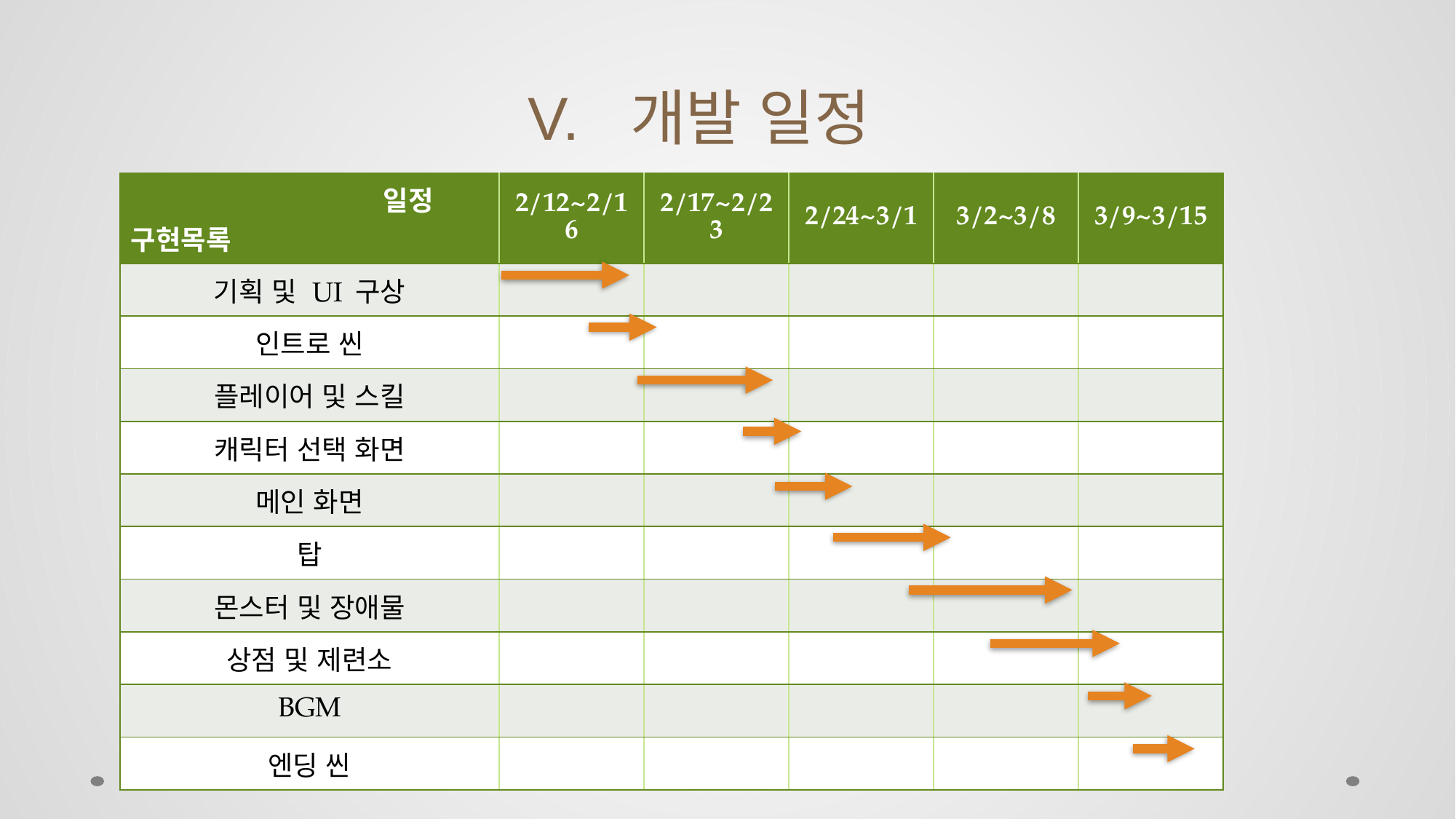

# 개발 일정
| 일정 구현목록 | 2/12~2/16 | 2/17~2/23 | 2/24~3/1 | 3/2~3/8 | 3/9~3/15 |
| --- | --- | --- | --- | --- | --- |
| 기획 및 UI 구상 |  |  |  |  |  |
| 인트로 씬 |  |  |  |  |  |
| 플레이어 및 스킬 |  |  |  |  |  |
| 캐릭터 선택 화면 |  |  |  |  |  |
| 메인 화면 |  |  |  |  |  |
| 탑 |  |  |  |  |  |
| 몬스터 및 장애물 |  |  |  |  |  |
| 상점 및 제련소 |  |  |  |  |  |
| BGM |  |  |  |  |  |
| 엔딩 씬 |  |  |  |  |  |